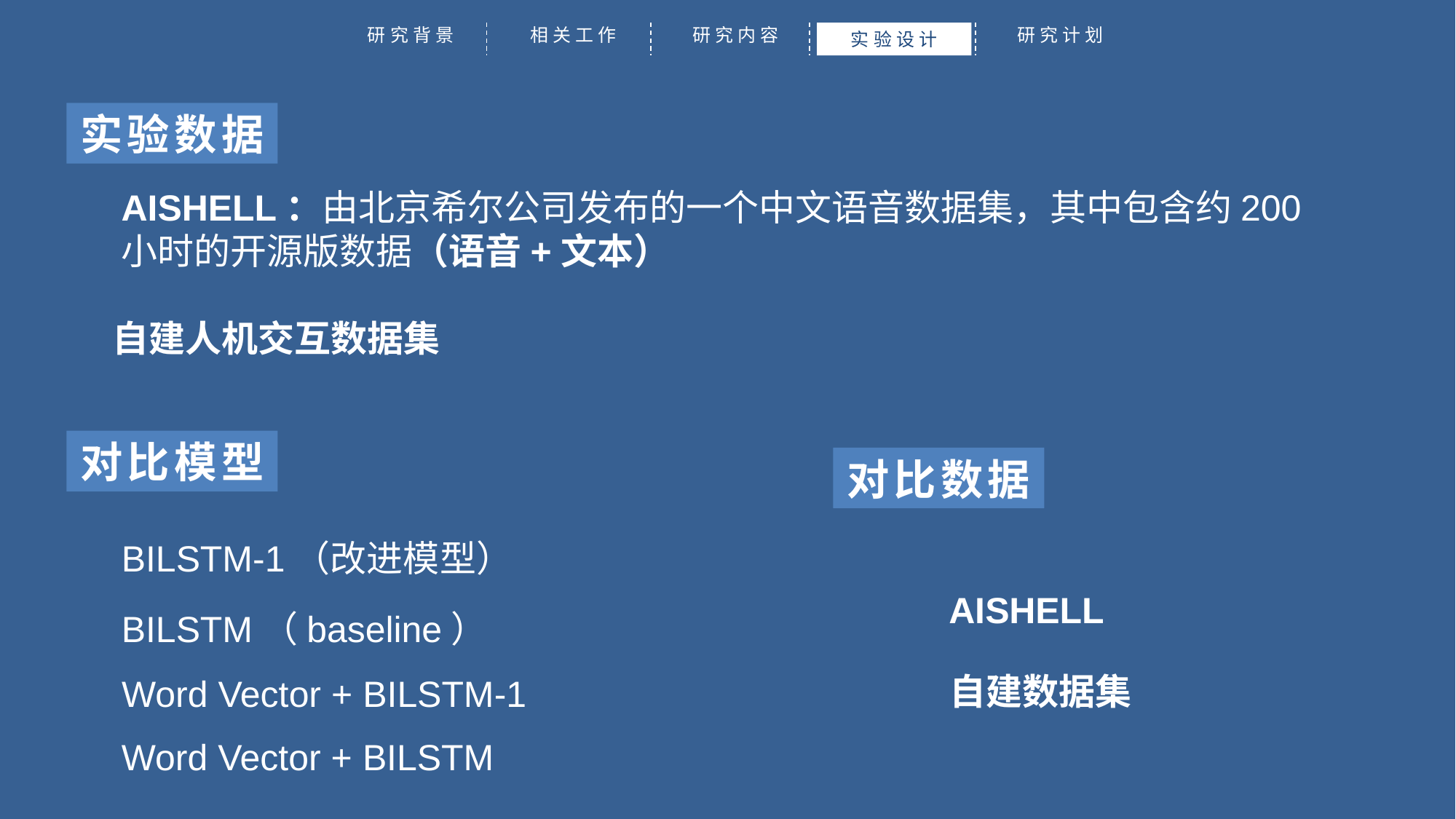

研究背景
相关工作
研究内容
研究计划
实验设计
实验数据
AISHELL：由北京希尔公司发布的一个中文语音数据集，其中包含约200小时的开源版数据（语音+文本）
自建人机交互数据集
对比模型
对比数据
BILSTM-1（改进模型）
AISHELL
BILSTM（baseline）
Word Vector + BILSTM-1
自建数据集
Word Vector + BILSTM